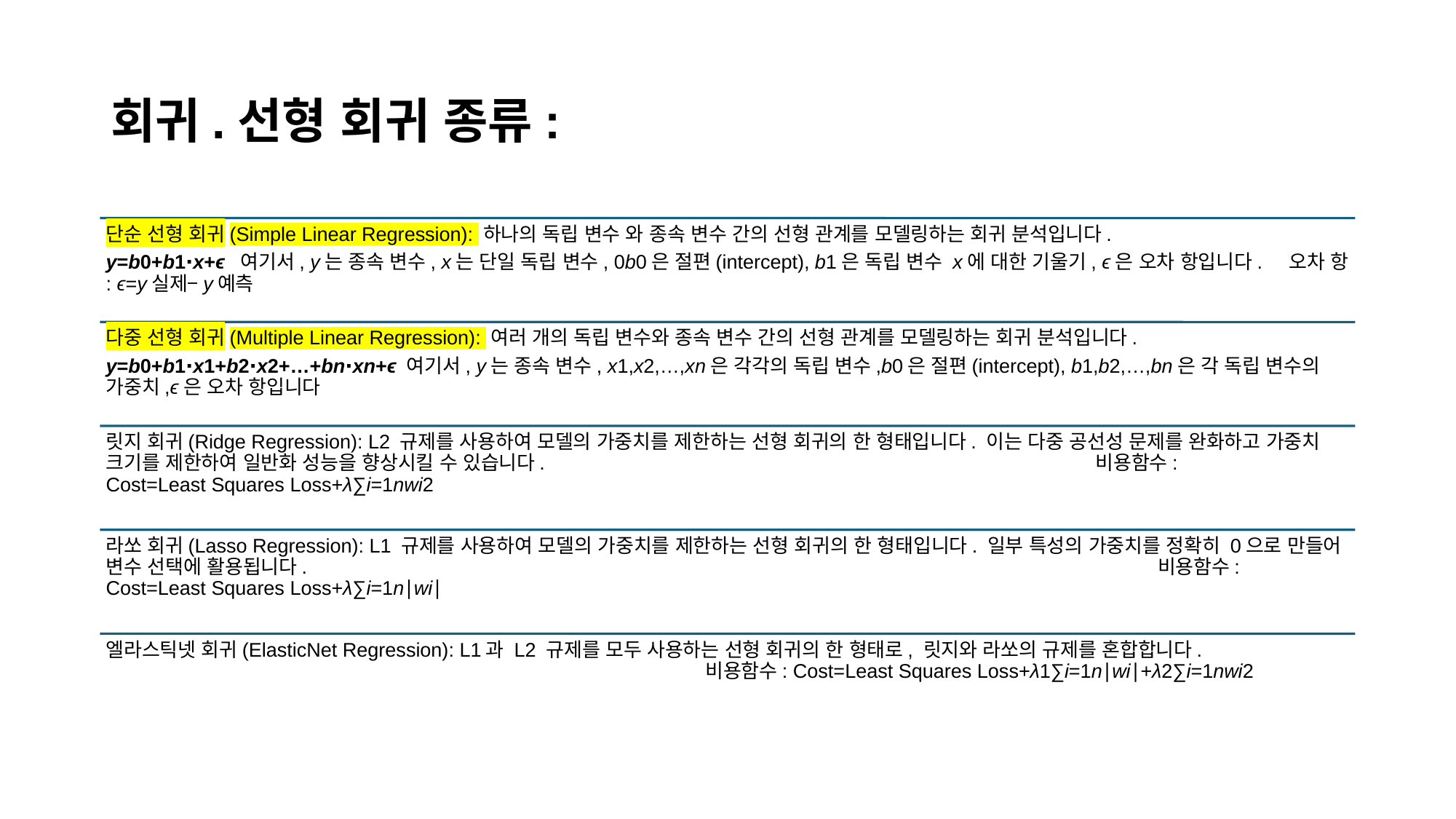

# 회귀.선형 회귀 종류:
단순 선형 회귀(Simple Linear Regression): 하나의 독립 변수 와 종속 변수 간의 선형 관계를 모델링하는 회귀 분석입니다.
y=b0​+b1​⋅x+ϵ  여기서, y는 종속 변수, x는 단일 독립 변수, 0b0​은 절편(intercept), b1​은 독립 변수 x에 대한 기울기, ϵ은 오차 항입니다.    오차 항 : ϵ=y실제​−y예측​
다중 선형 회귀(Multiple Linear Regression): 여러 개의 독립 변수와 종속 변수 간의 선형 관계를 모델링하는 회귀 분석입니다.
y=b0​+b1​⋅x1​+b2​⋅x2​+…+bn​⋅xn​+ϵ 여기서, y는 종속 변수, x1​,x2​,…,xn​은 각각의 독립 변수,b0​은 절편(intercept), b1​,b2​,…,bn​은 각 독립 변수의 가중치,ϵ은 오차 항입니다
릿지 회귀(Ridge Regression): L2 규제를 사용하여 모델의 가중치를 제한하는 선형 회귀의 한 형태입니다. 이는 다중 공선성 문제를 완화하고 가중치 크기를 제한하여 일반화 성능을 향상시킬 수 있습니다.                                                                                                    비용함수: Cost=Least Squares Loss+λ∑i=1n​wi2​
라쏘 회귀(Lasso Regression): L1 규제를 사용하여 모델의 가중치를 제한하는 선형 회귀의 한 형태입니다. 일부 특성의 가중치를 정확히 0으로 만들어 변수 선택에 활용됩니다.                                                                                                                                                           비용함수: Cost=Least Squares Loss+λ∑i=1n​∣wi​∣
엘라스틱넷 회귀(ElasticNet Regression): L1과 L2 규제를 모두 사용하는 선형 회귀의 한 형태로, 릿지와 라쏘의 규제를 혼합합니다.                                                                                                                                        비용함수: Cost=Least Squares Loss+λ1​∑i=1n​∣wi​∣+λ2​∑i=1n​wi2​